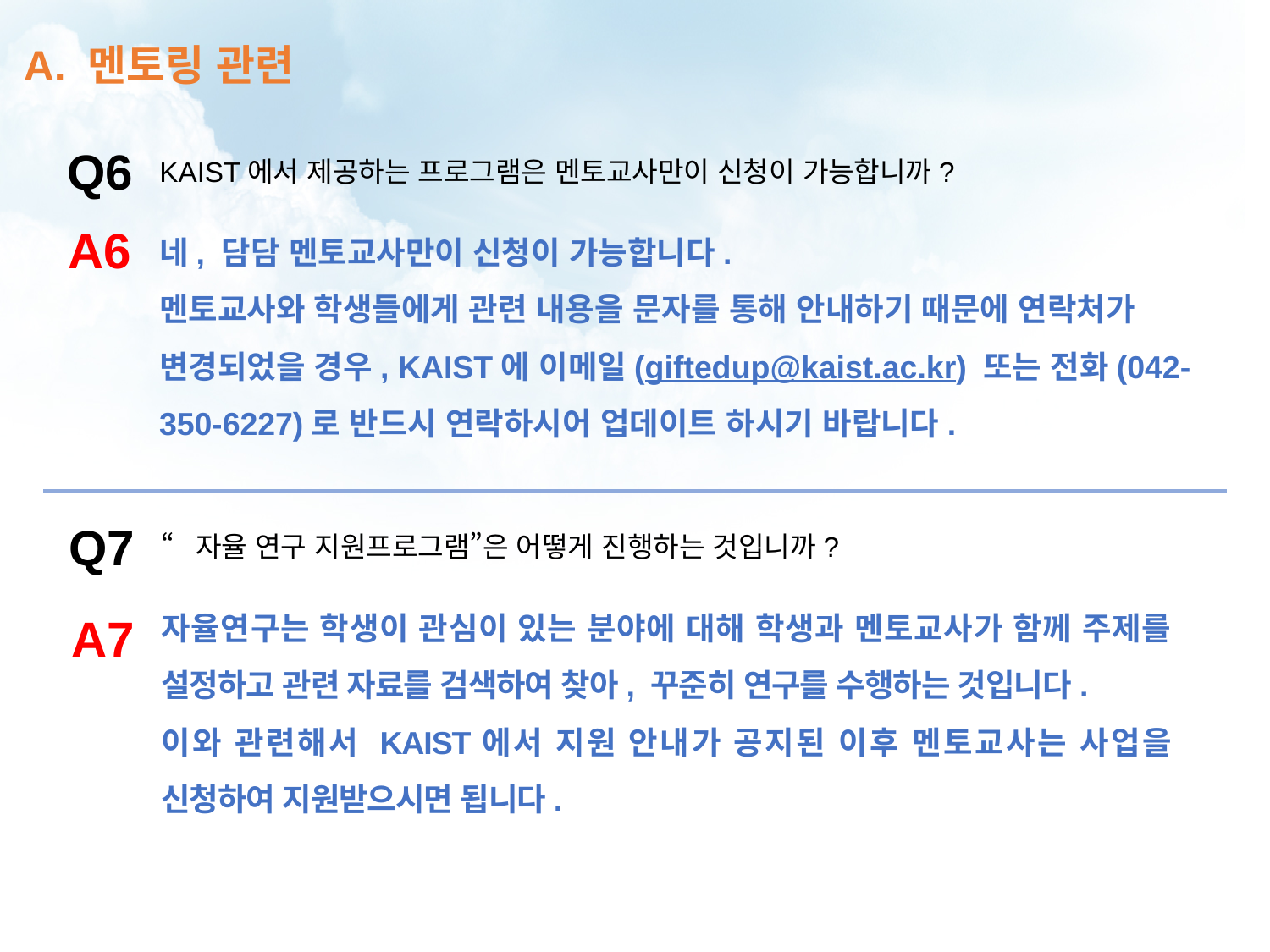

A. 멘토링 관련
Q6
KAIST에서 제공하는 프로그램은 멘토교사만이 신청이 가능합니까?
네, 담담 멘토교사만이 신청이 가능합니다.
멘토교사와 학생들에게 관련 내용을 문자를 통해 안내하기 때문에 연락처가 변경되었을 경우, KAIST에 이메일(giftedup@kaist.ac.kr) 또는 전화(042-350-6227)로 반드시 연락하시어 업데이트 하시기 바랍니다.
A6
Q7
“자율 연구 지원프로그램”은 어떻게 진행하는 것입니까?
자율연구는 학생이 관심이 있는 분야에 대해 학생과 멘토교사가 함께 주제를 설정하고 관련 자료를 검색하여 찾아, 꾸준히 연구를 수행하는 것입니다.
이와 관련해서 KAIST에서 지원 안내가 공지된 이후 멘토교사는 사업을 신청하여 지원받으시면 됩니다.
A7